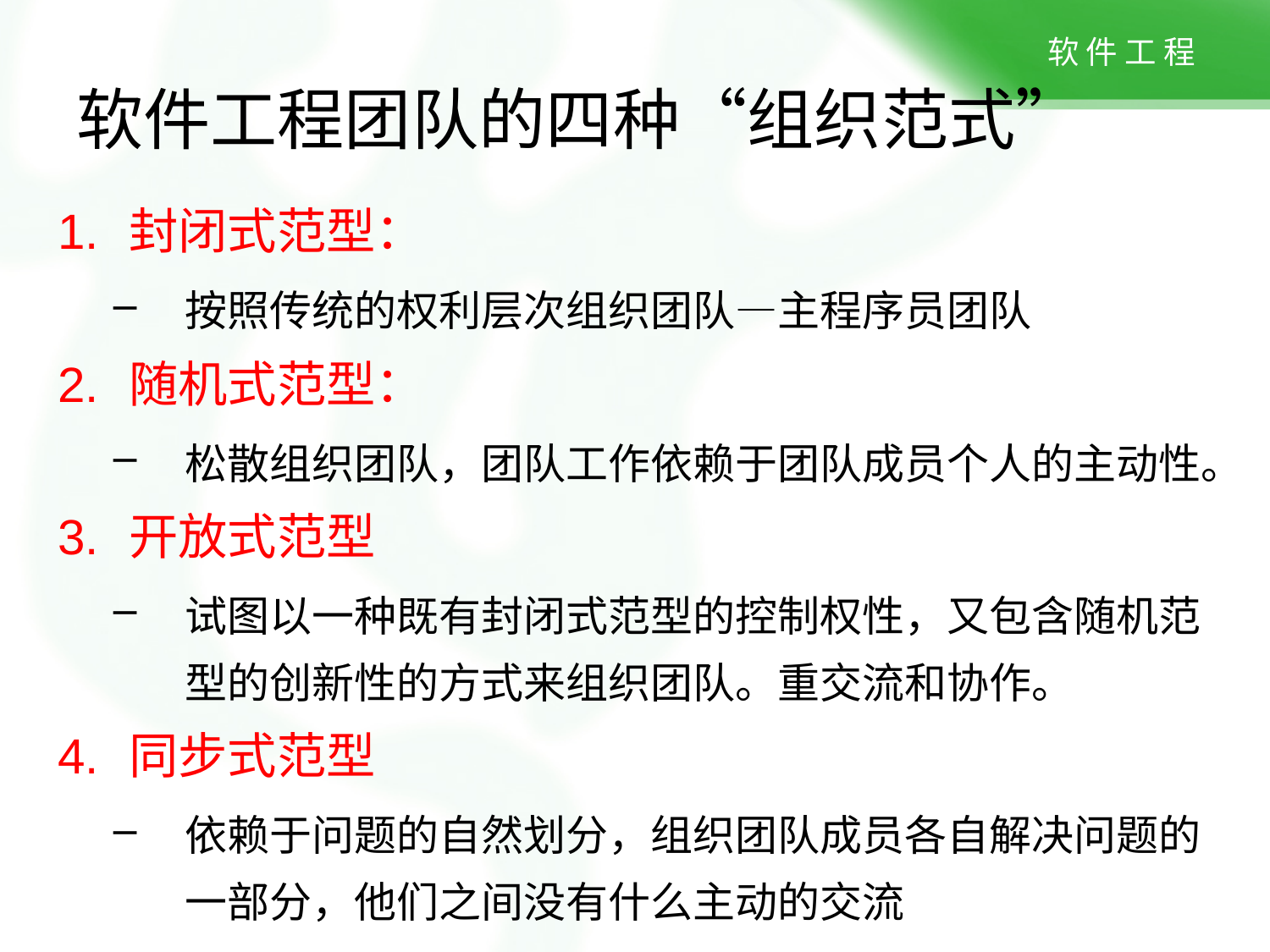

# 软件工程团队的四种“组织范式”

封闭式范型：
按照传统的权利层次组织团队—主程序员团队
随机式范型：
松散组织团队，团队工作依赖于团队成员个人的主动性。
开放式范型
试图以一种既有封闭式范型的控制权性，又包含随机范型的创新性的方式来组织团队。重交流和协作。
同步式范型
依赖于问题的自然划分，组织团队成员各自解决问题的一部分，他们之间没有什么主动的交流